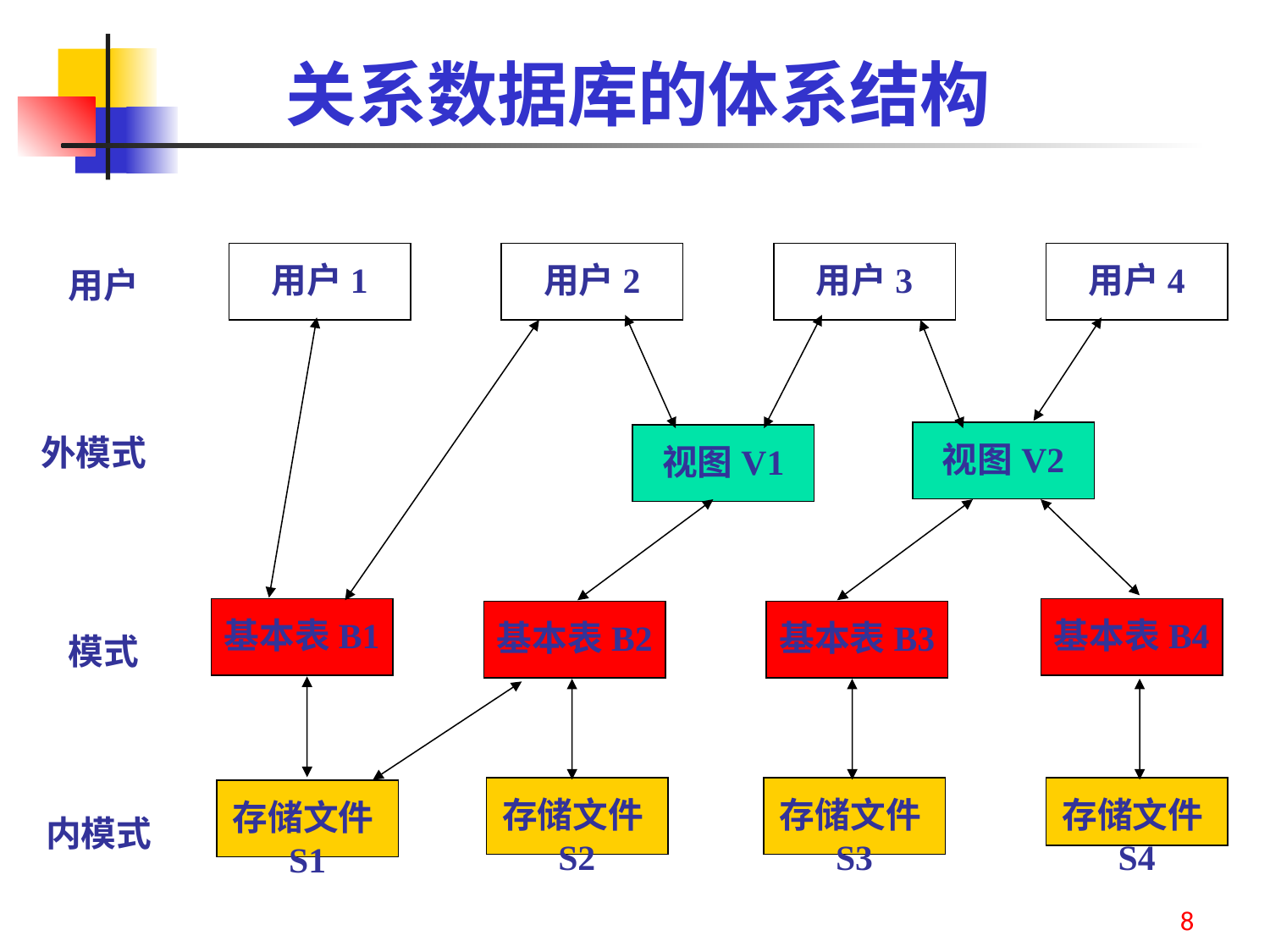

# 关系数据库的体系结构
用户1
用户2
用户3
用户4
用户

外模式
视图V2
视图V1

基本表B1
基本表B4
基本表B2
基本表B3
模式

存储文件S2
存储文件S3
存储文件S4
存储文件S1
内模式
8